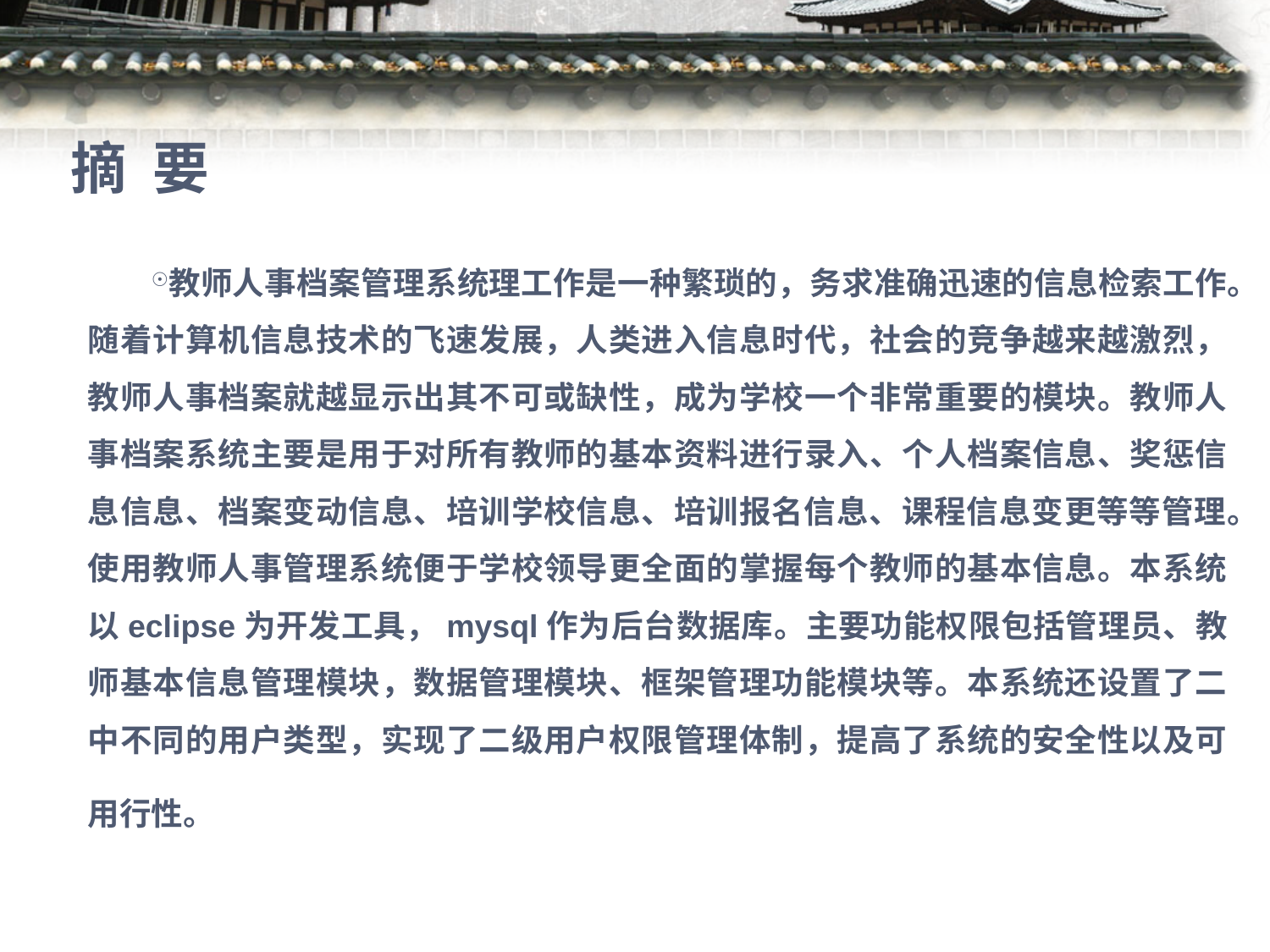

# 摘  要
教师人事档案管理系统理工作是一种繁琐的，务求准确迅速的信息检索工作。随着计算机信息技术的飞速发展，人类进入信息时代，社会的竞争越来越激烈，教师人事档案就越显示出其不可或缺性，成为学校一个非常重要的模块。教师人事档案系统主要是用于对所有教师的基本资料进行录入、个人档案信息、奖惩信息信息、档案变动信息、培训学校信息、培训报名信息、课程信息变更等等管理。使用教师人事管理系统便于学校领导更全面的掌握每个教师的基本信息。本系统以eclipse为开发工具，mysql作为后台数据库。主要功能权限包括管理员、教师基本信息管理模块，数据管理模块、框架管理功能模块等。本系统还设置了二中不同的用户类型，实现了二级用户权限管理体制，提高了系统的安全性以及可用行性。